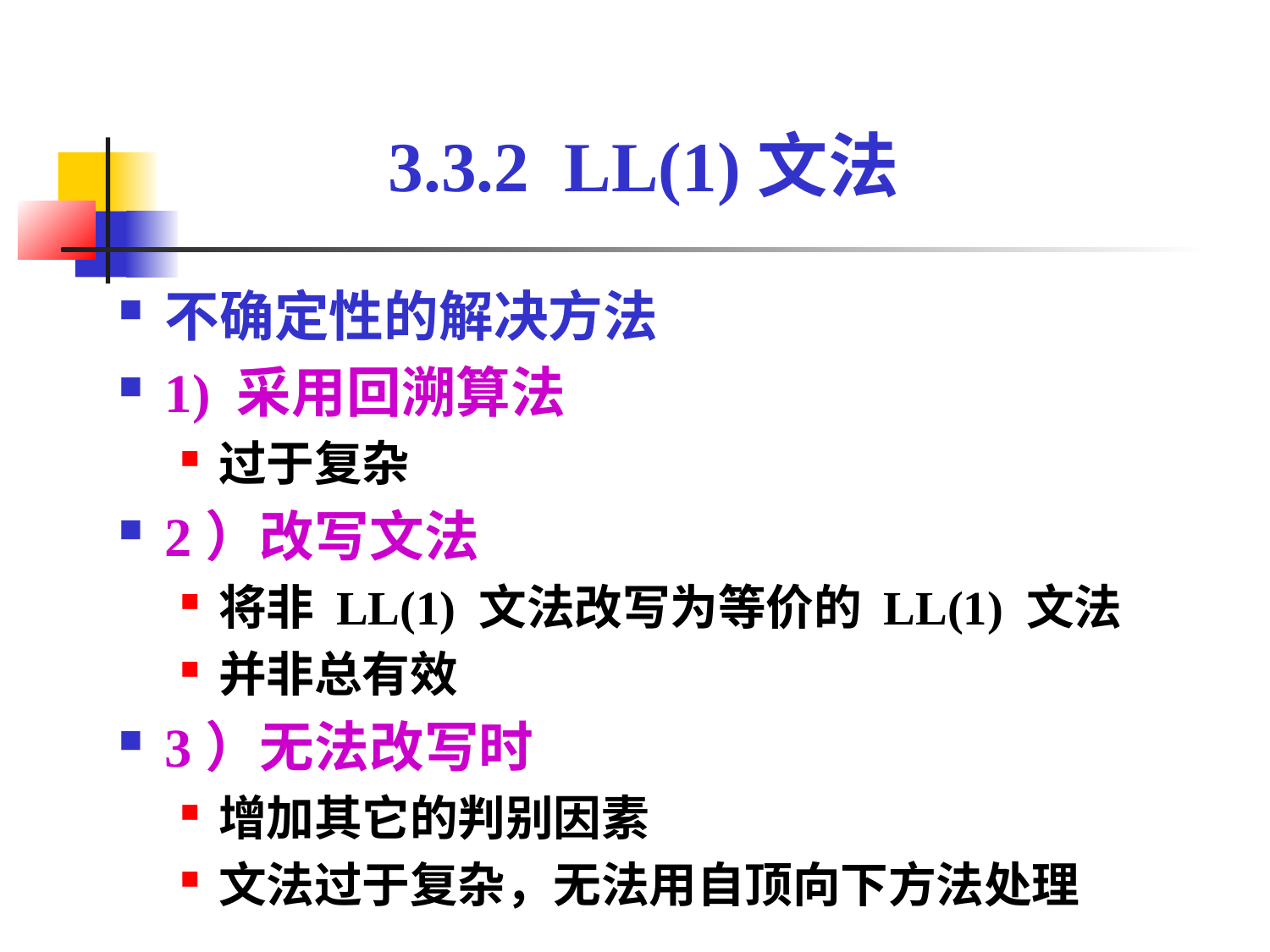

3.3.2  LL(1)文法
不确定性的解决方法
1) 采用回溯算法
过于复杂
2）改写文法
将非 LL(1) 文法改写为等价的 LL(1) 文法
并非总有效
3）无法改写时
增加其它的判别因素
文法过于复杂，无法用自顶向下方法处理